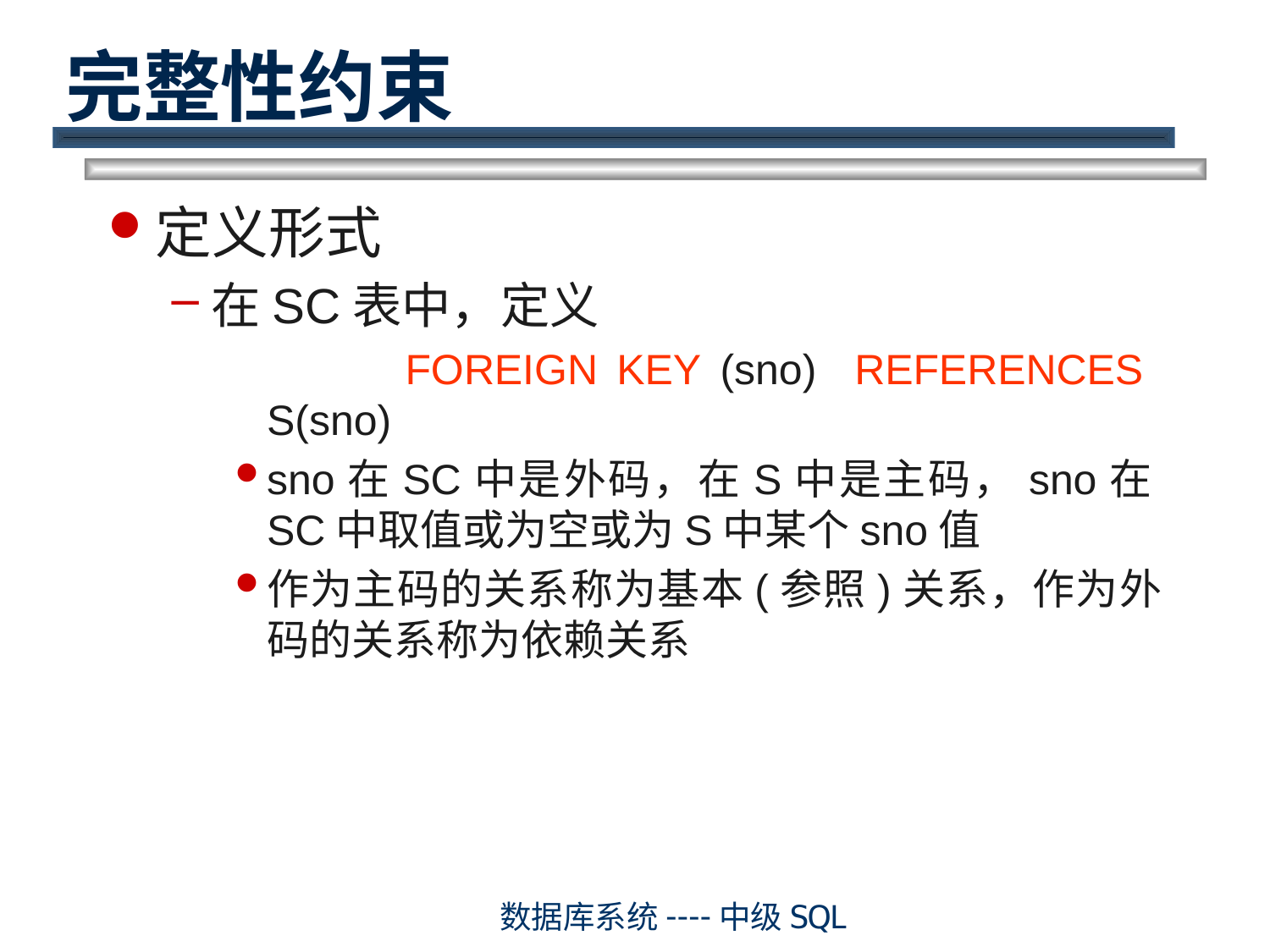

# 完整性约束
定义形式
在SC表中，定义
         FOREIGN KEY (sno)  REFERENCES  S(sno)
sno在SC中是外码，在S中是主码，sno在SC中取值或为空或为S中某个sno值
作为主码的关系称为基本(参照)关系，作为外码的关系称为依赖关系
数据库系统----中级SQL